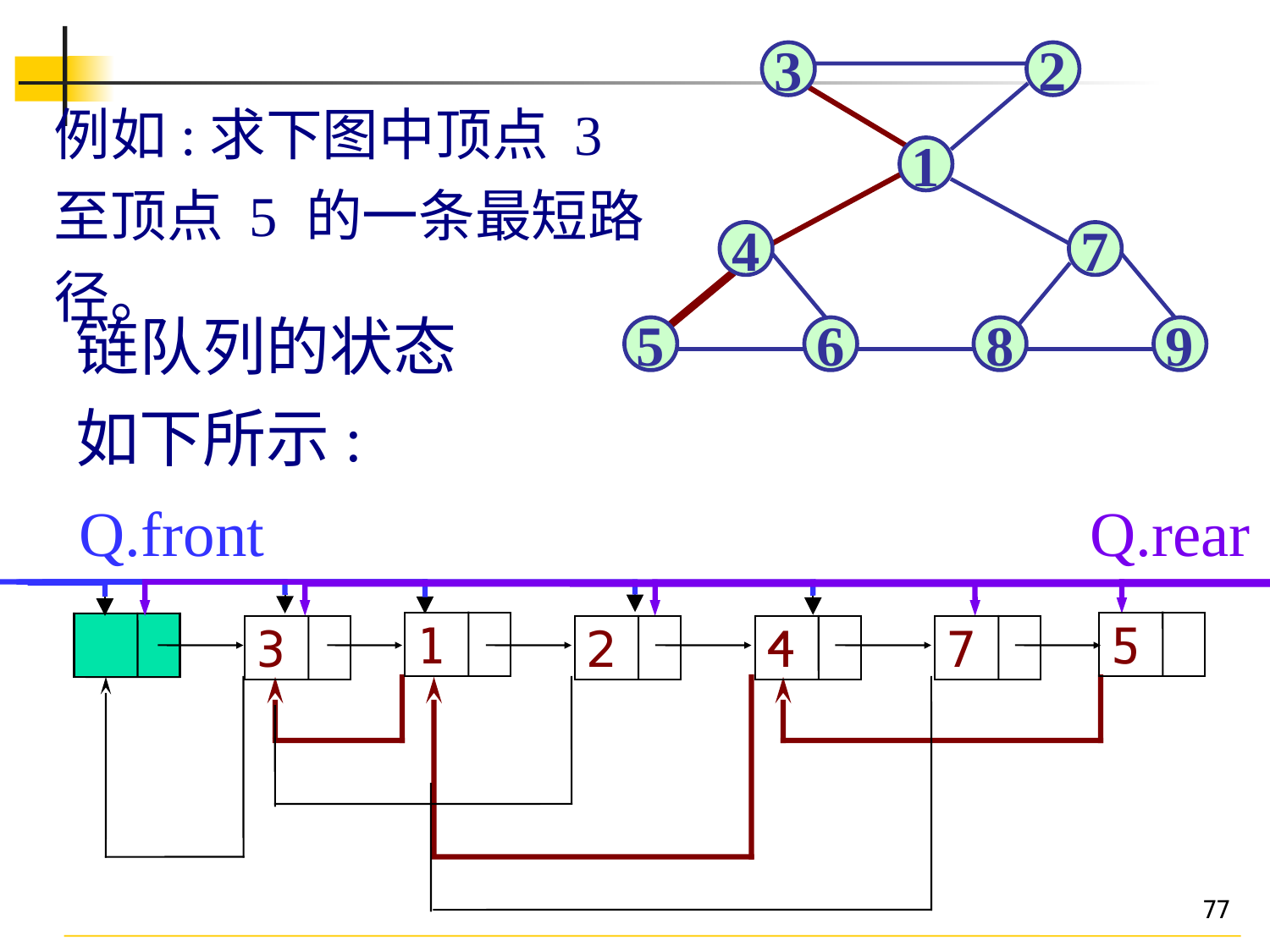

3
2

例如:求下图中顶点 3 至顶点 5 的一条最短路径。

1

4
7

链队列的状态如下所示:
5
6
8
9

     Q.front                                                    Q.rear

1

5

3

2

4

7

77